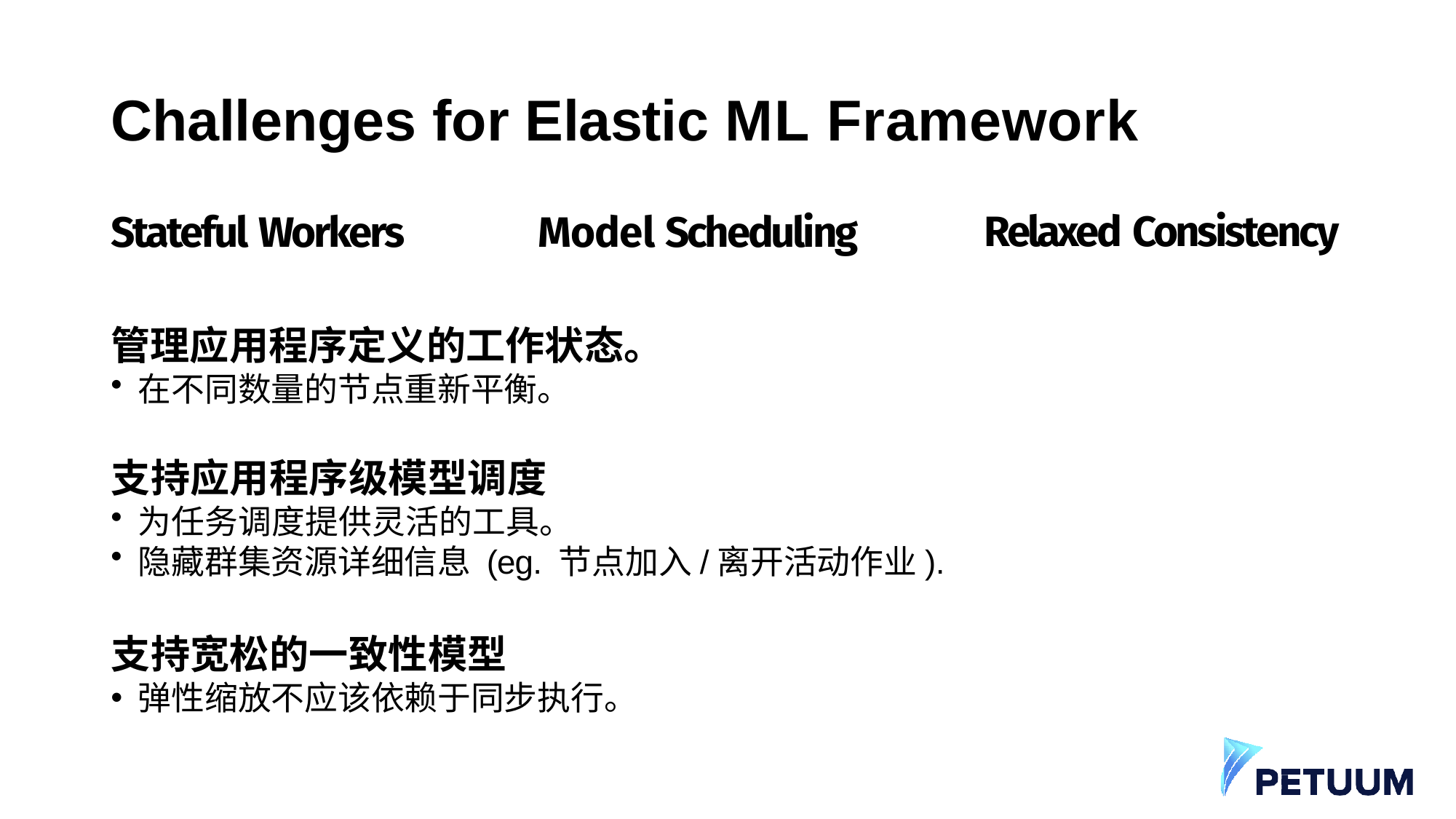

# Challenges for Elastic ML Framework
Relaxed Consistency
Stateful Workers	Model Scheduling

管理应用程序定义的工作状态。
在不同数量的节点重新平衡。
支持应用程序级模型调度
为任务调度提供灵活的工具。
隐藏群集资源详细信息 (eg. 节点加入/离开活动作业).

支持宽松的一致性模型
弹性缩放不应该依赖于同步执行。